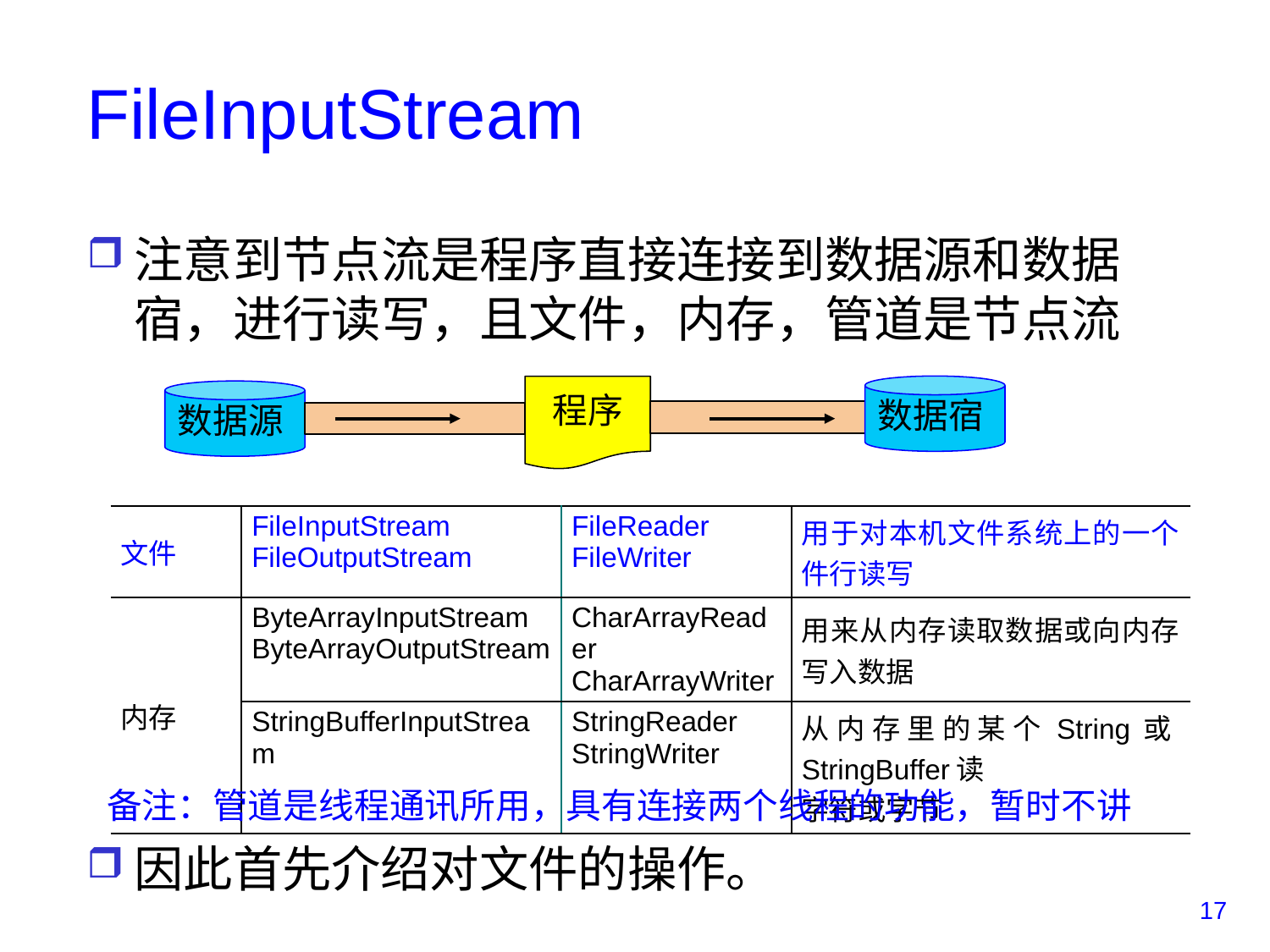

# FileInputStream
注意到节点流是程序直接连接到数据源和数据宿，进行读写，且文件，内存，管道是节点流

数据宿
程序
数据源

| 文件 | FileInputStream FileOutputStream | FileReader FileWriter | 用于对本机文件系统上的一个件行读写 |
| --- | --- | --- | --- |
| 内存 | ByteArrayInputStream ByteArrayOutputStream | CharArrayReader CharArrayWriter | 用来从内存读取数据或向内存写入数据 |
|  | StringBufferInputStream | StringReader StringWriter | 从内存里的某个String或StringBuffer读 字符或字节 |
备注：管道是线程通讯所用，具有连接两个线程的功能，暂时不讲
因此首先介绍对文件的操作。
17